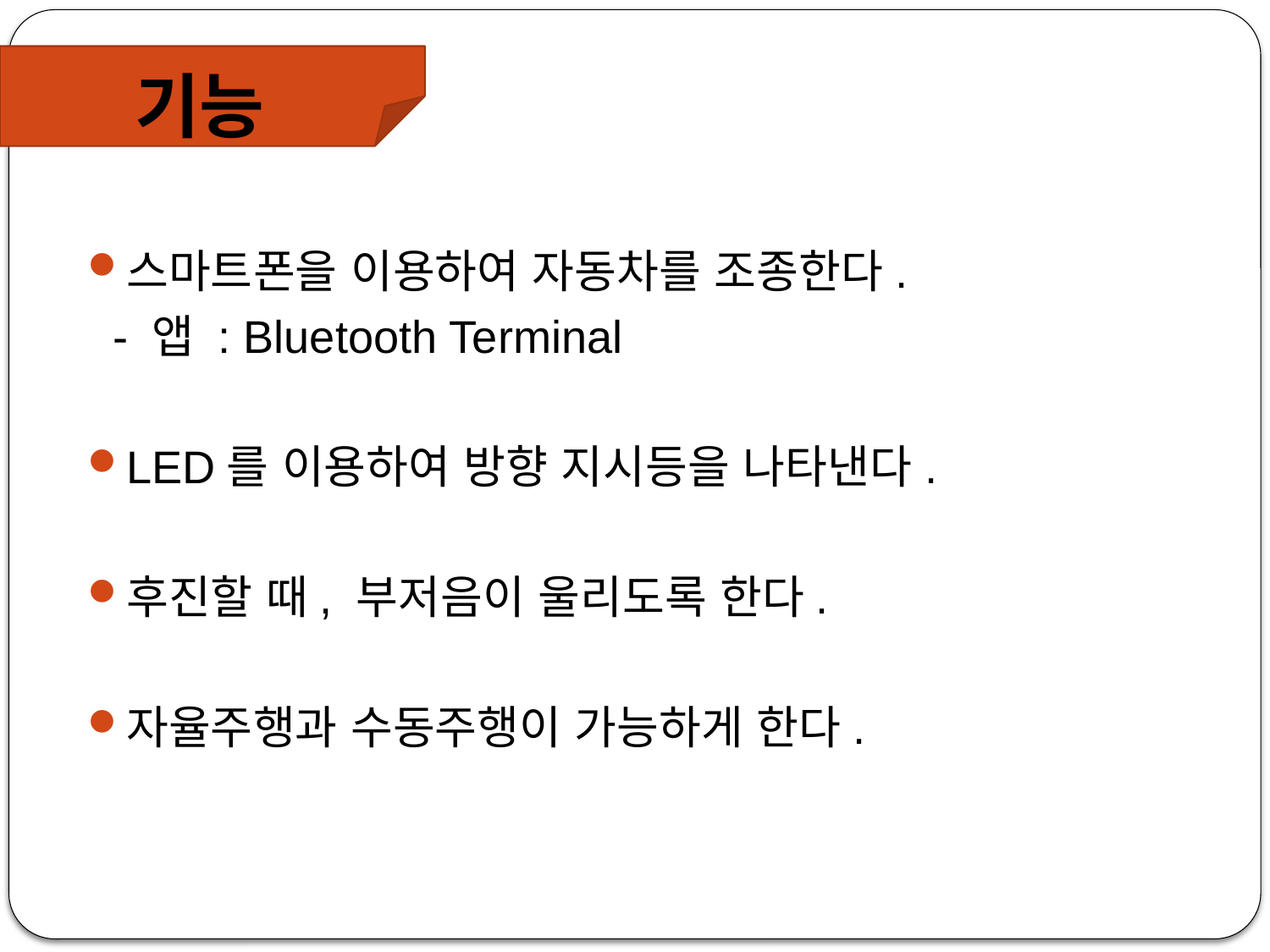

기능
스마트폰을 이용하여 자동차를 조종한다.
  - 앱 : Bluetooth Terminal

LED를 이용하여 방향 지시등을 나타낸다.

후진할 때, 부저음이 울리도록 한다.

자율주행과 수동주행이 가능하게 한다.